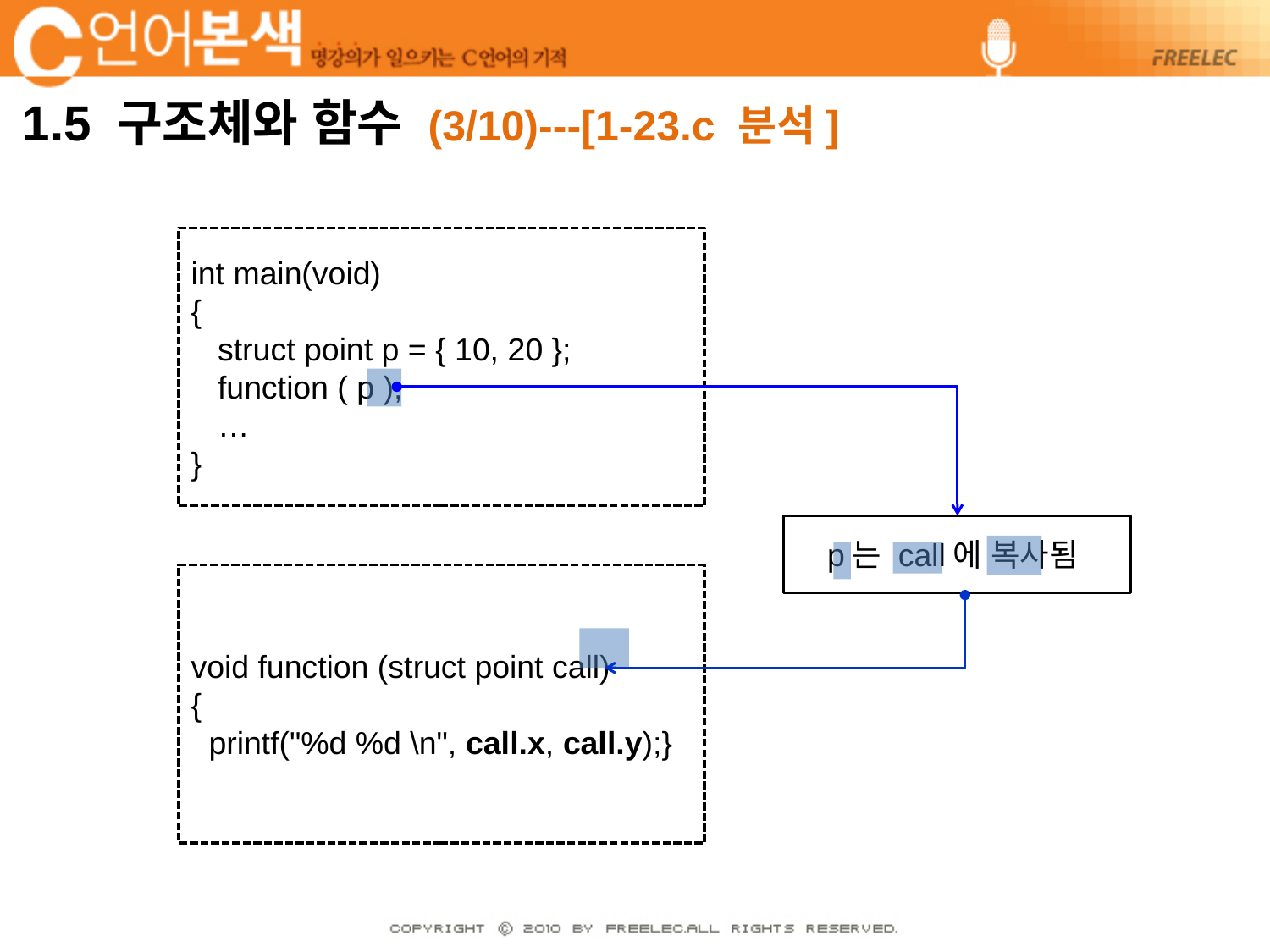

# 1.5 구조체와 함수 (3/10)---[1-23.c 분석]
int main(void)
{
   struct point p = { 10, 20 };
   function ( p );
   …
}

p는 call에 복사됨

void function (struct point call)
{
  printf("%d %d \n", call.x, call.y);}